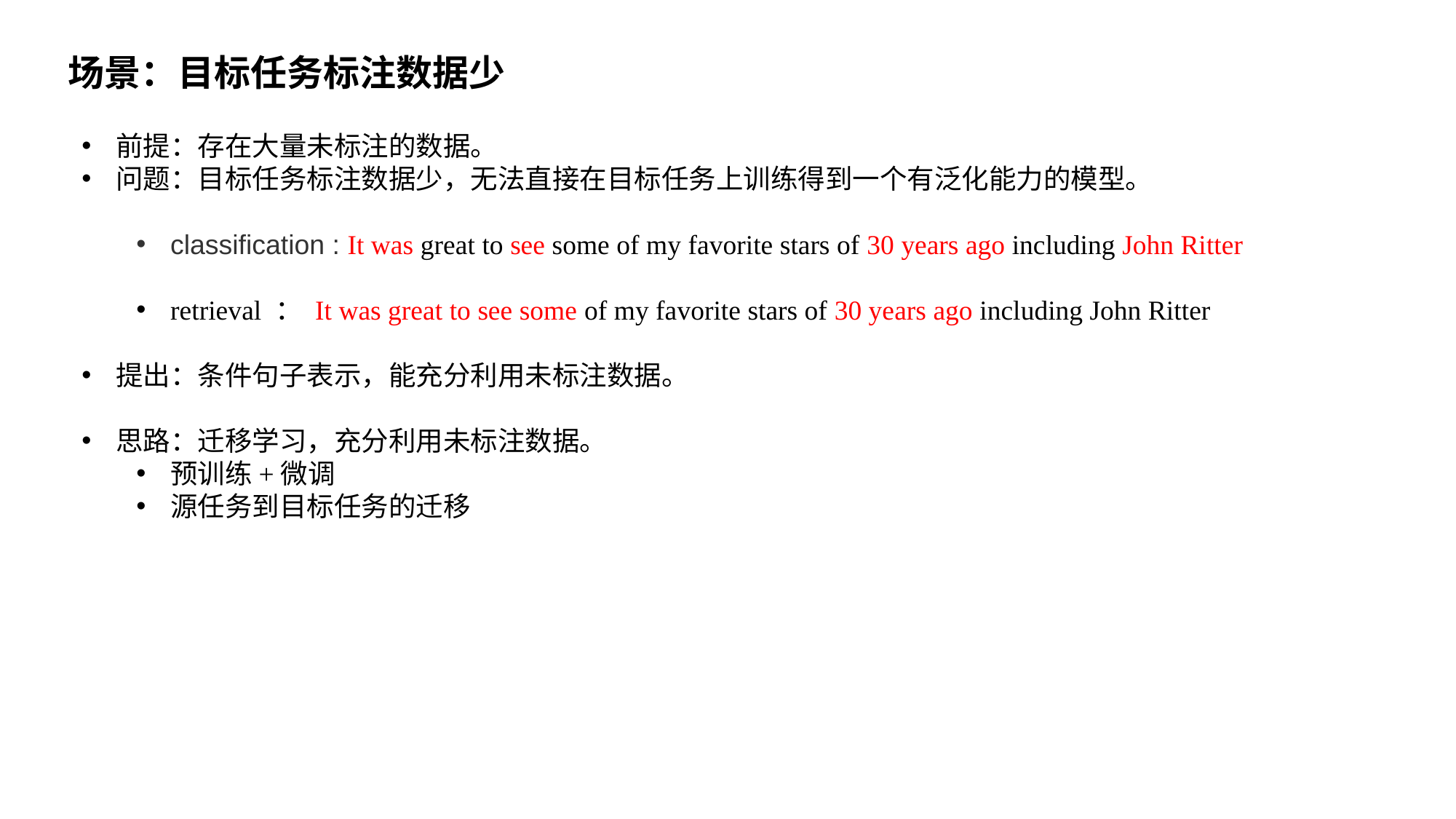

场景：目标任务标注数据少
前提：存在大量未标注的数据。
问题：目标任务标注数据少，无法直接在目标任务上训练得到一个有泛化能力的模型。

classification : It was great to see some of my favorite stars of 30 years ago including John Ritter

retrieval ： It was great to see some of my favorite stars of 30 years ago including John Ritter

提出：条件句子表示，能充分利用未标注数据。

思路：迁移学习，充分利用未标注数据。
预训练+微调
源任务到目标任务的迁移